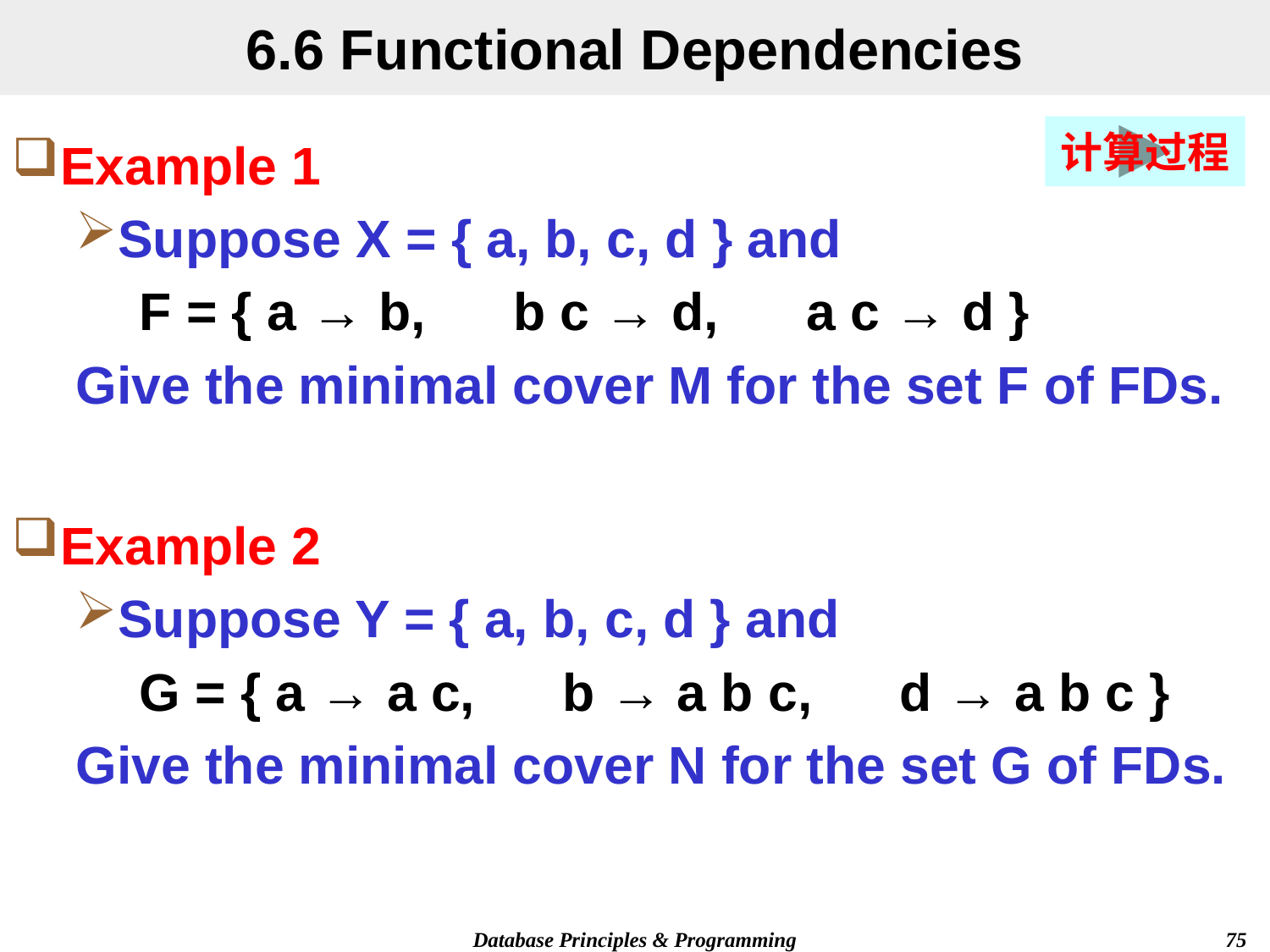

# 6.6 Functional Dependencies
Example 1
Suppose X = { a, b, c, d } and
F = { a → b,      b c → d,      a c → d }
Give the minimal cover M for the set F of FDs.

Example 2
Suppose Y = { a, b, c, d } and
G = { a → a c,      b → a b c,      d → a b c }
Give the minimal cover N for the set G of FDs.
计算过程

Database Principles & Programming
75